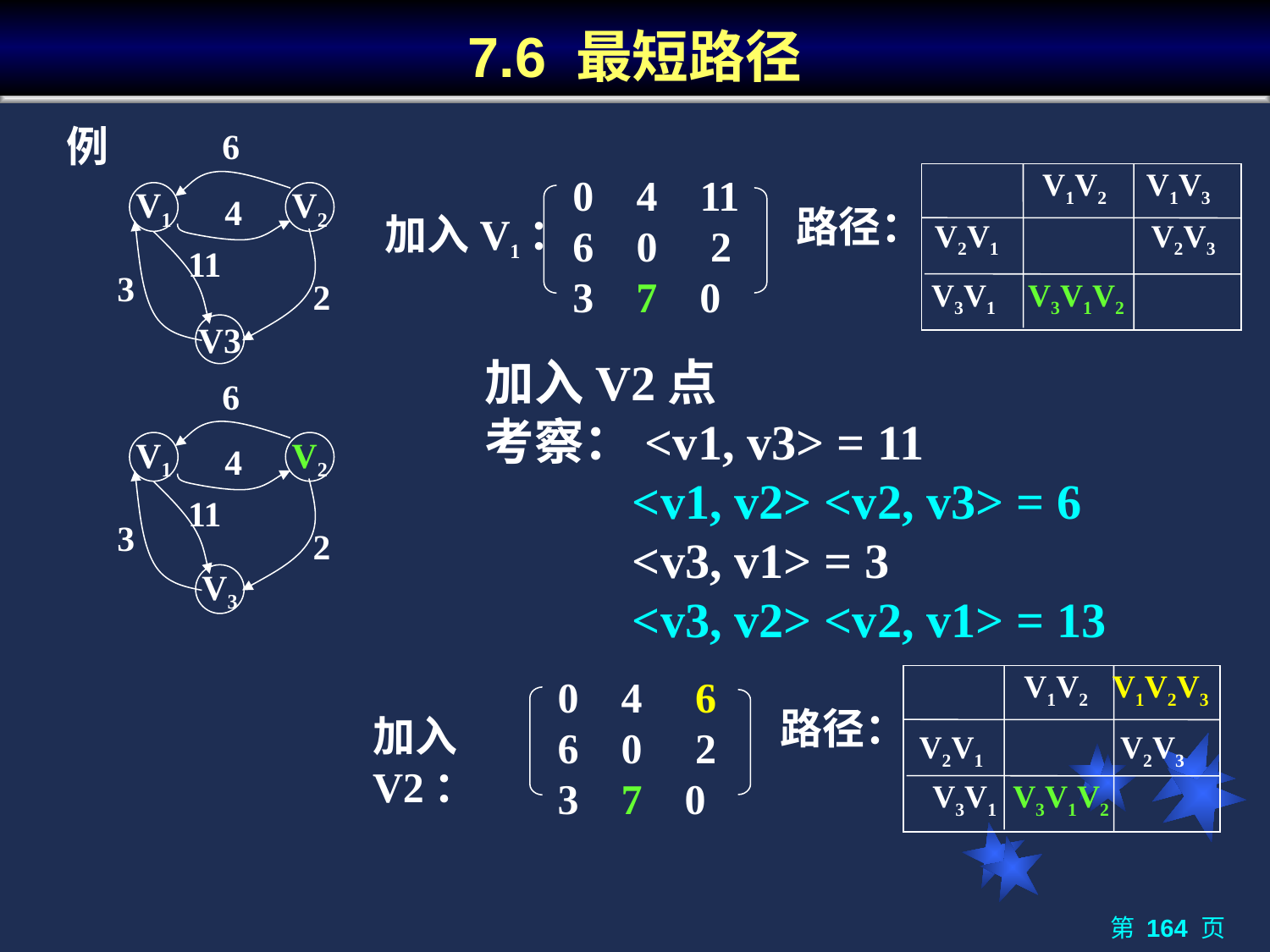

# 7.6 最短路径
例
6

V1
V2
4

11
3
2
V3
V1V2     V1V3

V2V1                   V2V3
V3V1    V3V1V2
路径：
0    4    11
6    0     2
3    7    0

加入V1：
加入V2点
考察：<v1, v3> = 11
            <v1, v2> <v2, v3> = 6
            <v3, v1> = 3
            <v3, v2> <v2, v1> = 13

6

V1
V2
4

11
3
2
V3
V1V2   V1V2V3

V2V1                 V2V3
V3V1  V3V1V2
路径：
0    4     6
6    0     2
3    7    0

加入V2：
第 164 页